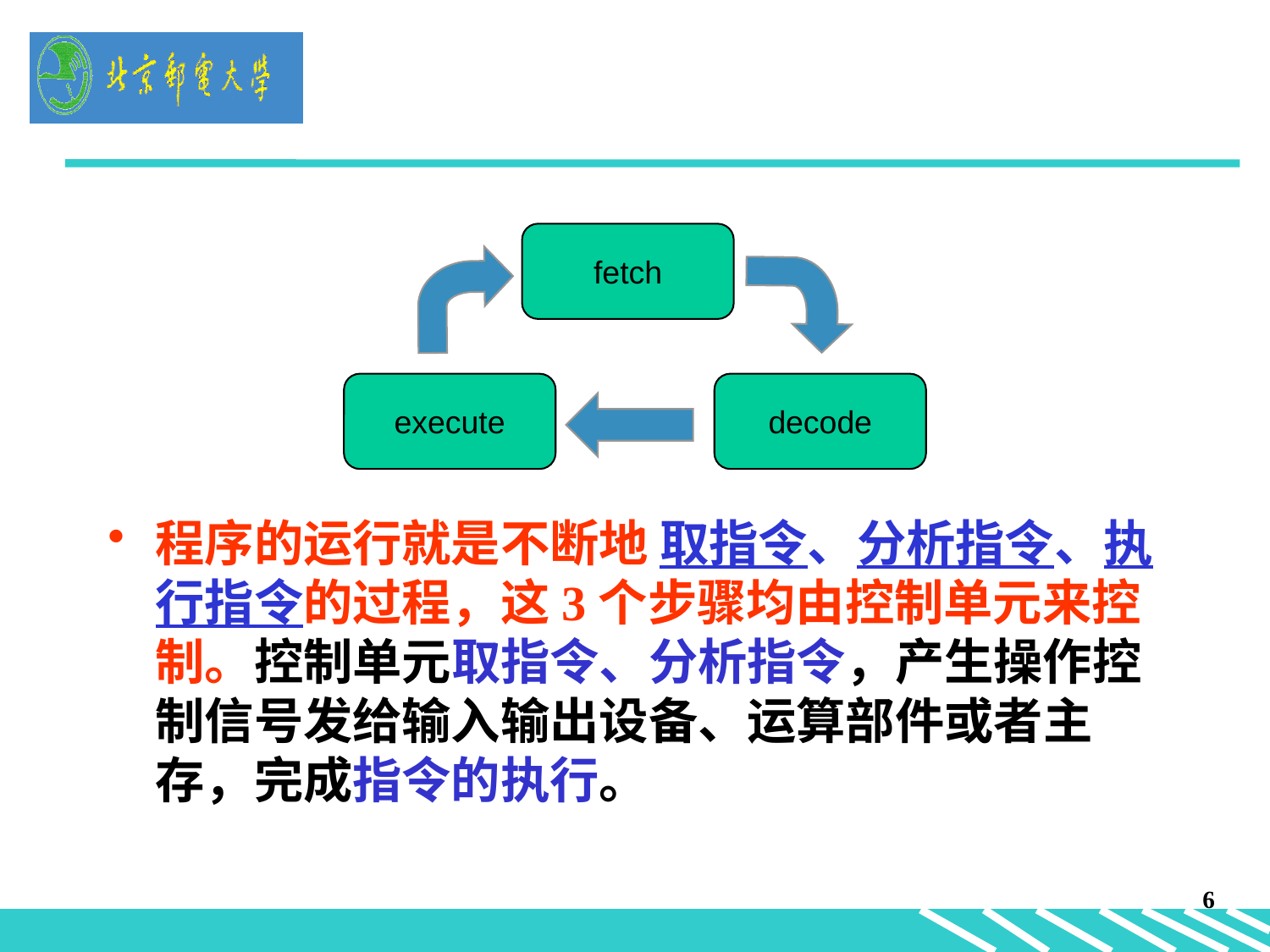

#
fetch

execute
decode

程序的运行就是不断地 取指令、分析指令、执行指令的过程，这3个步骤均由控制单元来控制。控制单元取指令、分析指令，产生操作控制信号发给输入输出设备、运算部件或者主存，完成指令的执行。

6